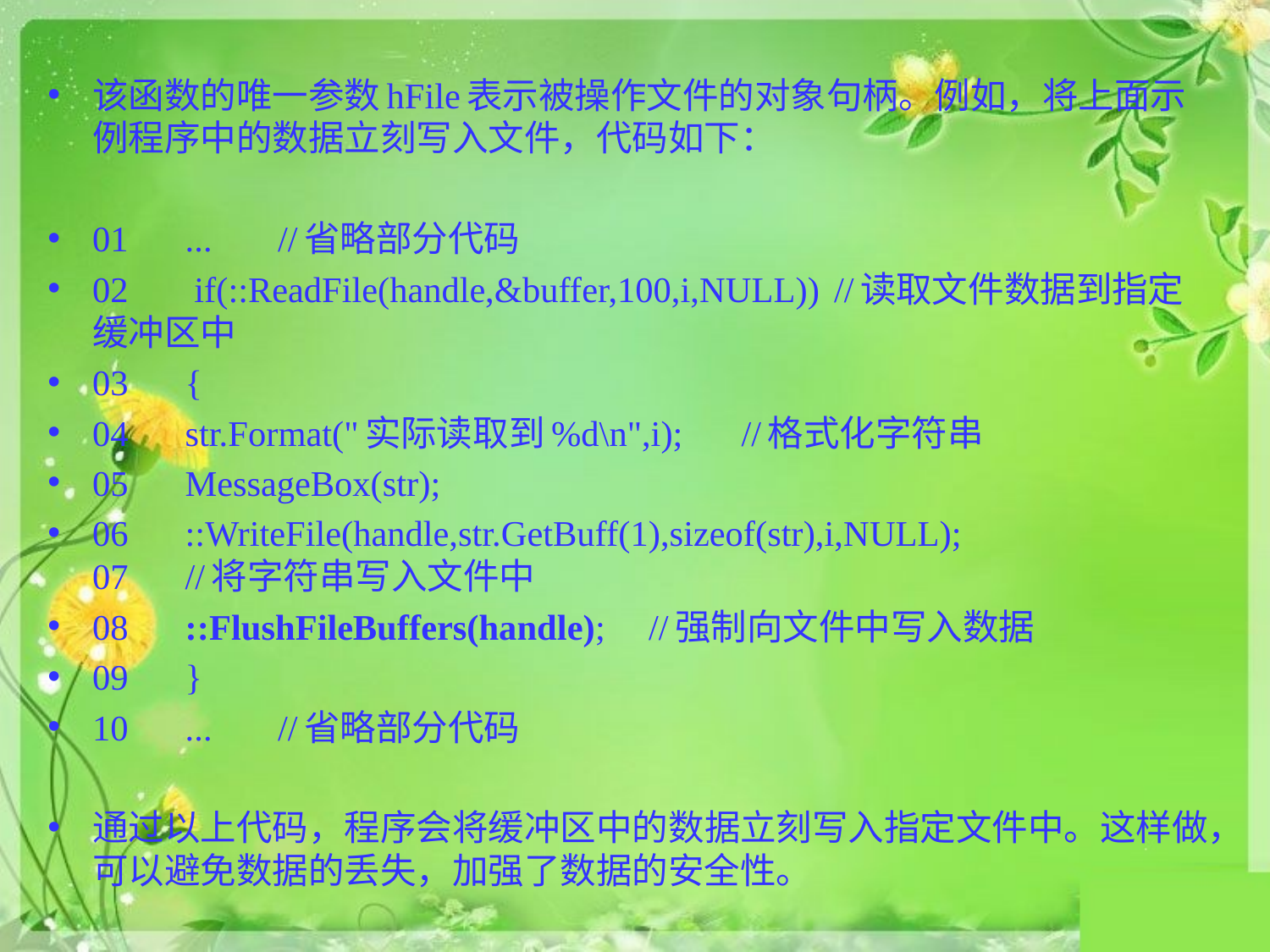

该函数的唯一参数hFile表示被操作文件的对象句柄。例如，将上面示例程序中的数据立刻写入文件，代码如下：

01	... 	//省略部分代码
02	 if(::ReadFile(handle,&buffer,100,i,NULL))	//读取文件数据到指定缓冲区中
03	{
04		str.Format("实际读取到%d\n",i);	//格式化字符串
05		MessageBox(str);
06		::WriteFile(handle,str.GetBuff(1),sizeof(str),i,NULL);
07		//将字符串写入文件中
08		::FlushFileBuffers(handle);		//强制向文件中写入数据
09	}
10	...											//省略部分代码

通过以上代码，程序会将缓冲区中的数据立刻写入指定文件中。这样做，可以避免数据的丢失，加强了数据的安全性。